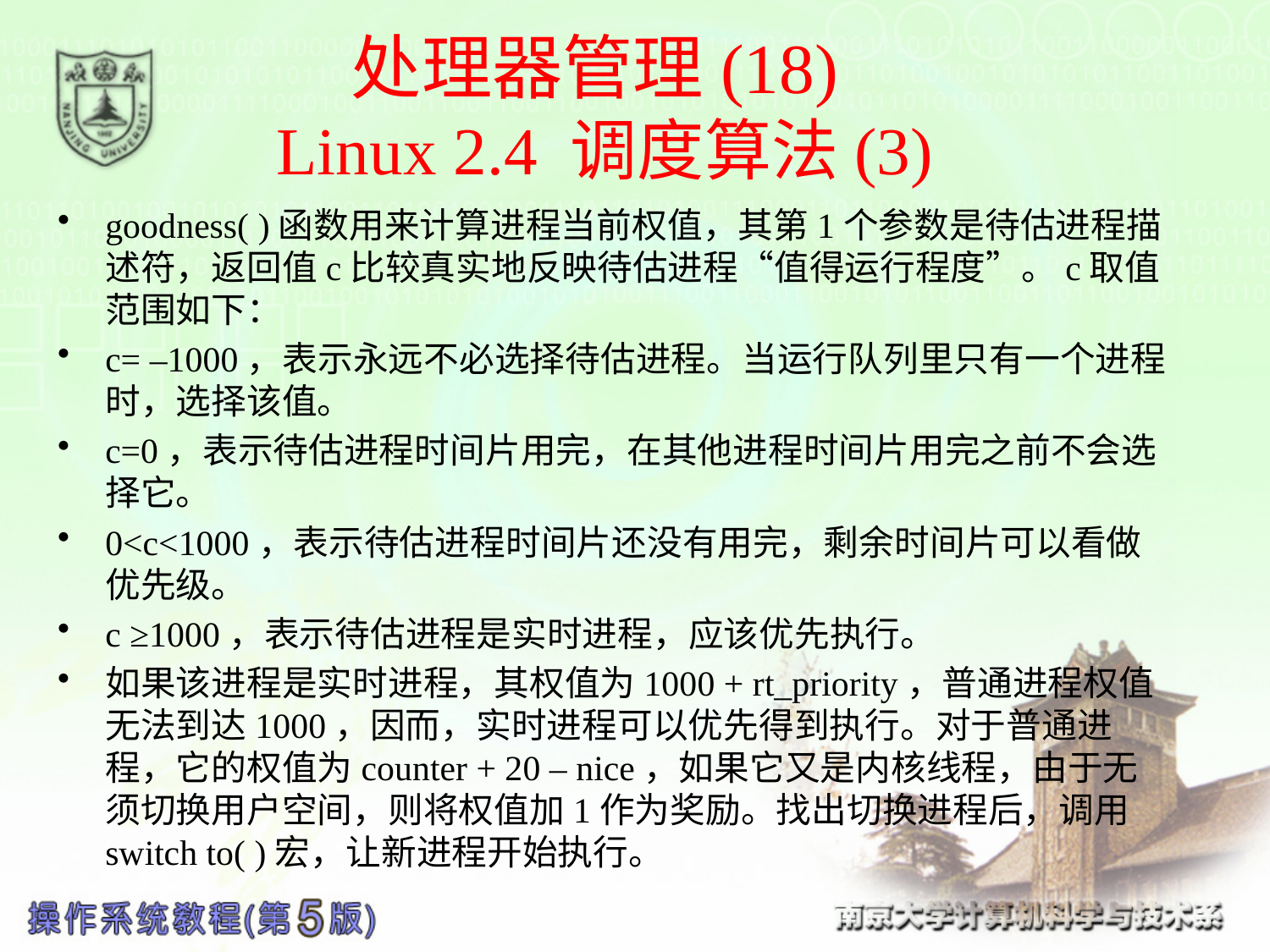

# 处理器管理(18) Linux 2.4 调度算法(3)
goodness( )函数用来计算进程当前权值，其第1个参数是待估进程描述符，返回值c比较真实地反映待估进程“值得运行程度”。c取值范围如下：
c= –1000，表示永远不必选择待估进程。当运行队列里只有一个进程时，选择该值。
c=0，表示待估进程时间片用完，在其他进程时间片用完之前不会选择它。
0<c<1000，表示待估进程时间片还没有用完，剩余时间片可以看做优先级。
c ≥1000，表示待估进程是实时进程，应该优先执行。
如果该进程是实时进程，其权值为1000 + rt_priority，普通进程权值无法到达1000，因而，实时进程可以优先得到执行。对于普通进程，它的权值为counter + 20 – nice，如果它又是内核线程，由于无须切换用户空间，则将权值加1作为奖励。找出切换进程后，调用switch to( )宏，让新进程开始执行。